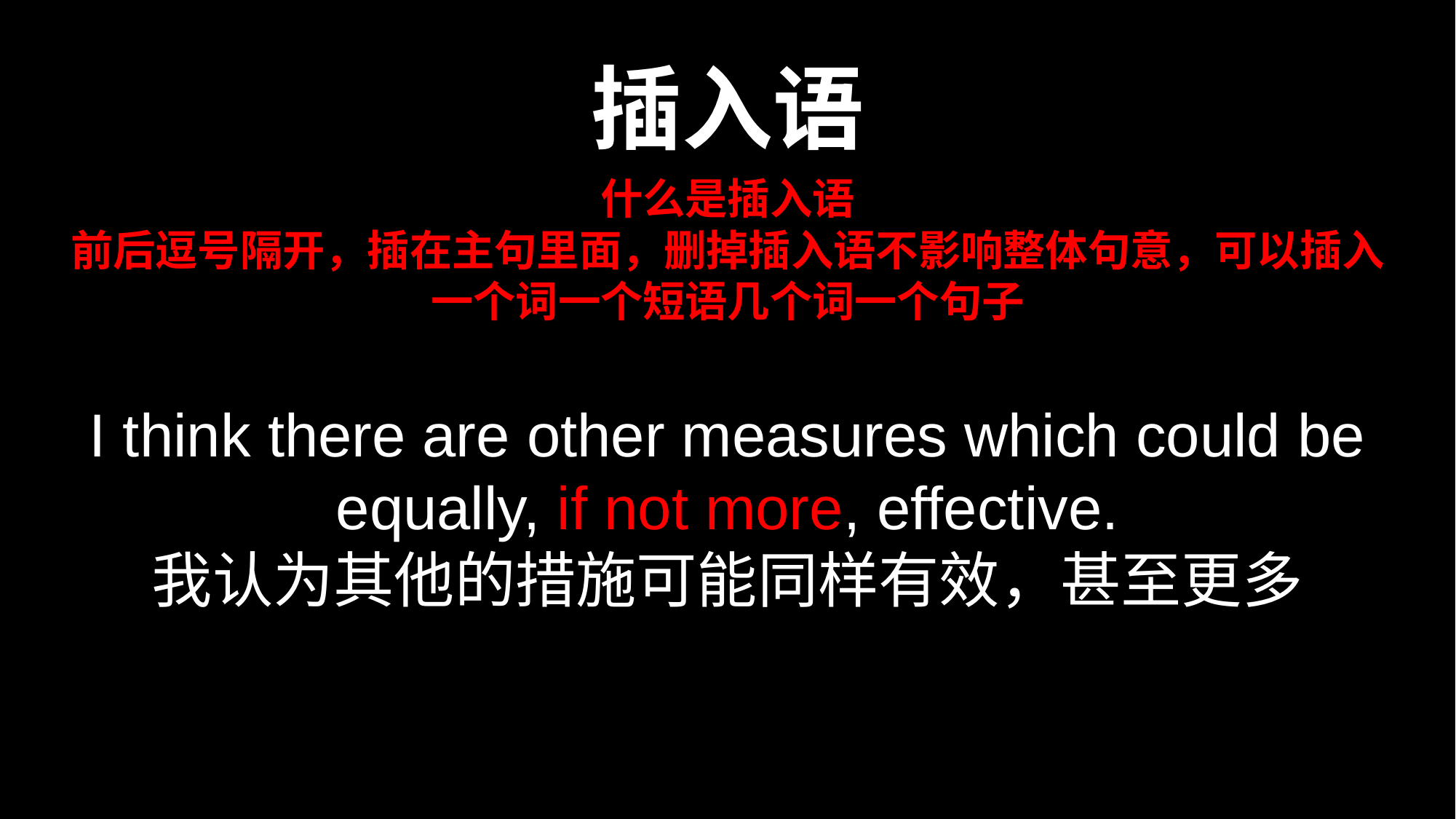

插入语
什么是插入语
前后逗号隔开，插在主句里面，删掉插入语不影响整体句意，可以插入一个词一个短语几个词一个句子
I think there are other measures which could be equally, if not more, effective.
我认为其他的措施可能同样有效，甚至更多